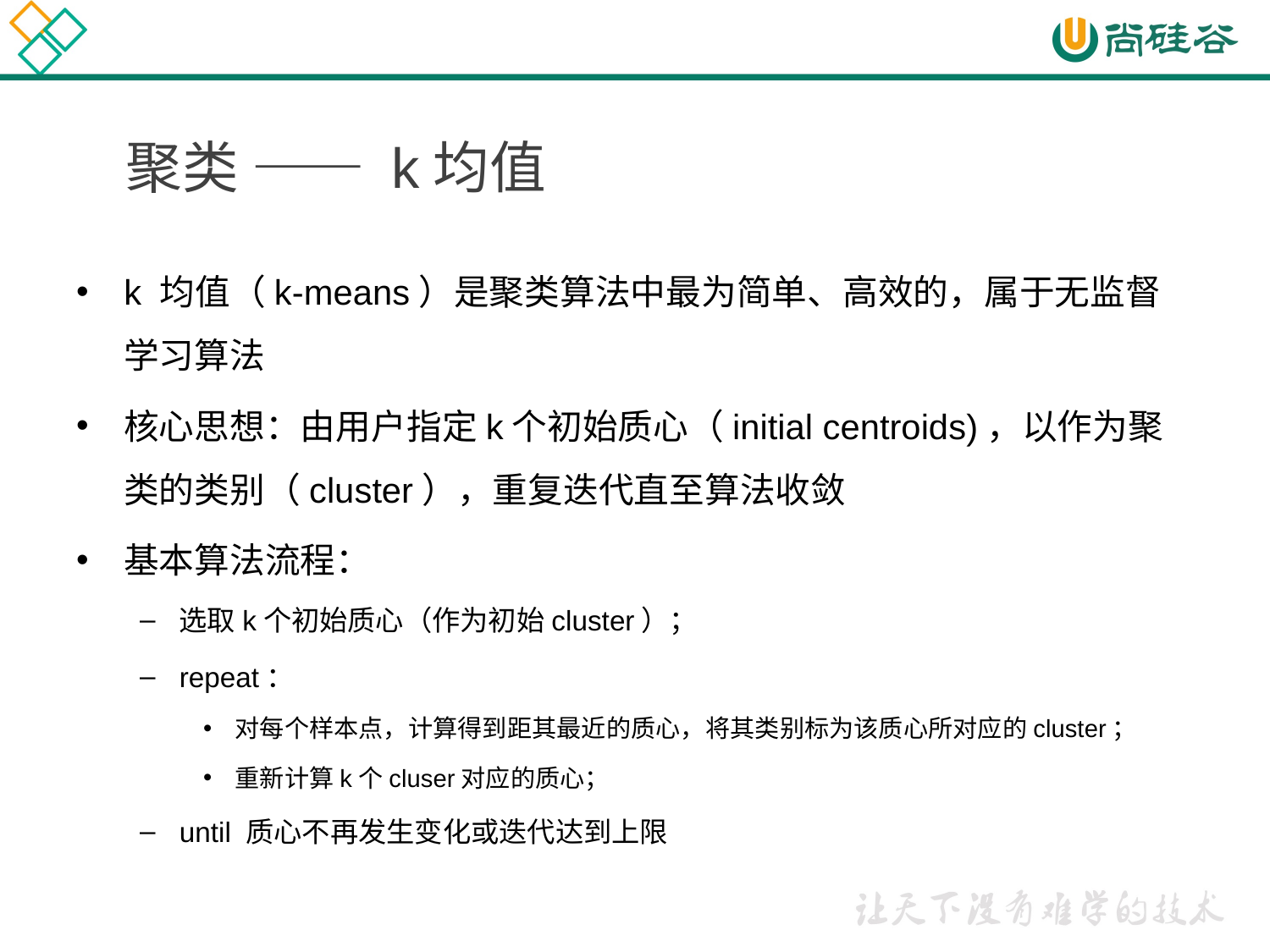

# 聚类 —— k均值
k 均值（k-means）是聚类算法中最为简单、高效的，属于无监督学习算法
核心思想：由用户指定k个初始质心（initial centroids)，以作为聚类的类别（cluster），重复迭代直至算法收敛
基本算法流程：
选取k个初始质心（作为初始cluster）；
repeat：
对每个样本点，计算得到距其最近的质心，将其类别标为该质心所对应的cluster；
重新计算k个cluser对应的质心；
until 质心不再发生变化或迭代达到上限